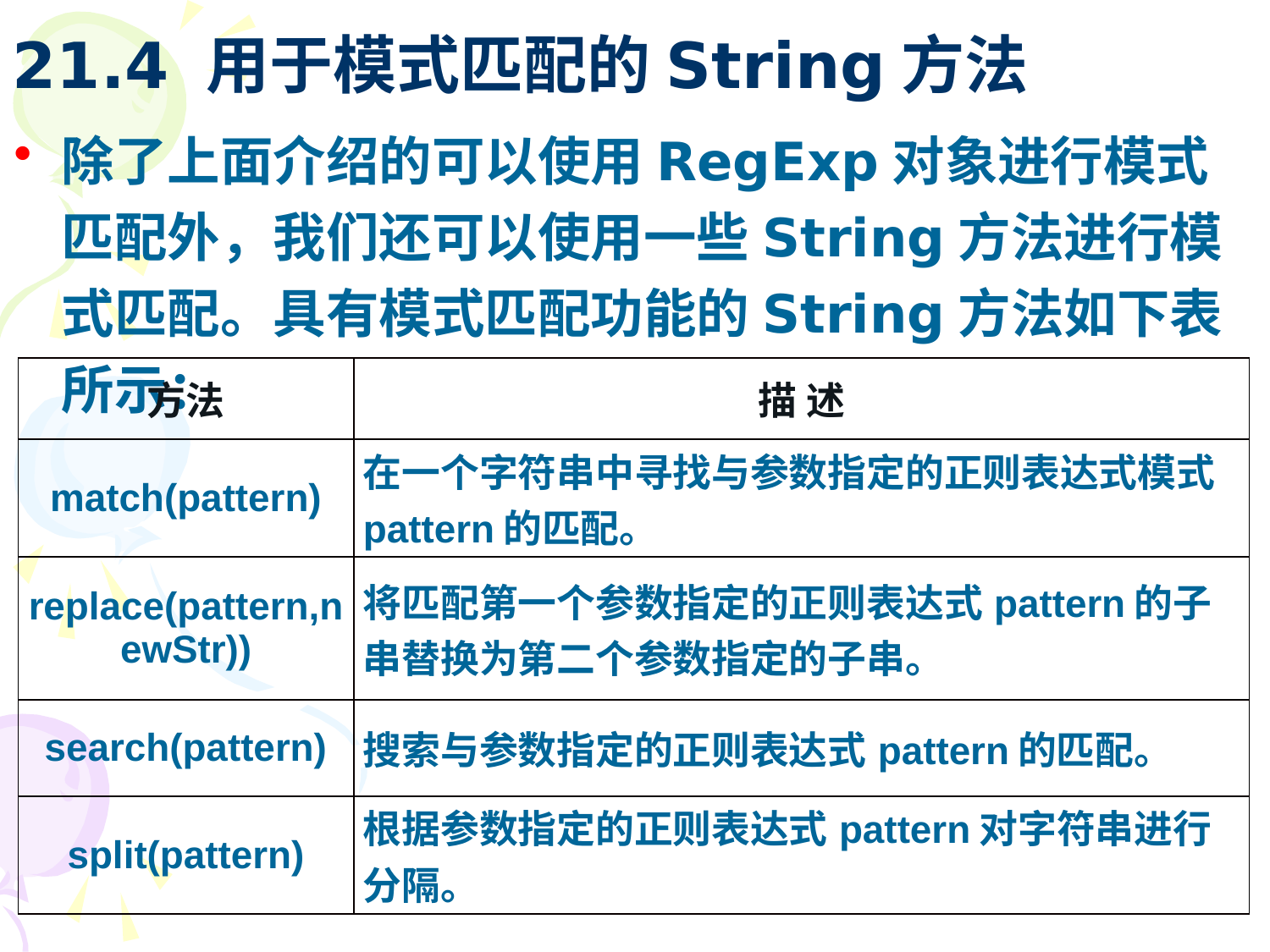

# 21.4 用于模式匹配的String方法
除了上面介绍的可以使用RegExp对象进行模式匹配外，我们还可以使用一些String方法进行模式匹配。具有模式匹配功能的String方法如下表所示：

| 方法 | 描 述 |
| --- | --- |
| match(pattern) | 在一个字符串中寻找与参数指定的正则表达式模式pattern的匹配。 |
| replace(pattern,newStr)) | 将匹配第一个参数指定的正则表达式pattern的子串替换为第二个参数指定的子串。 |
| search(pattern) | 搜索与参数指定的正则表达式pattern的匹配。 |
| split(pattern) | 根据参数指定的正则表达式pattern对字符串进行分隔。 |